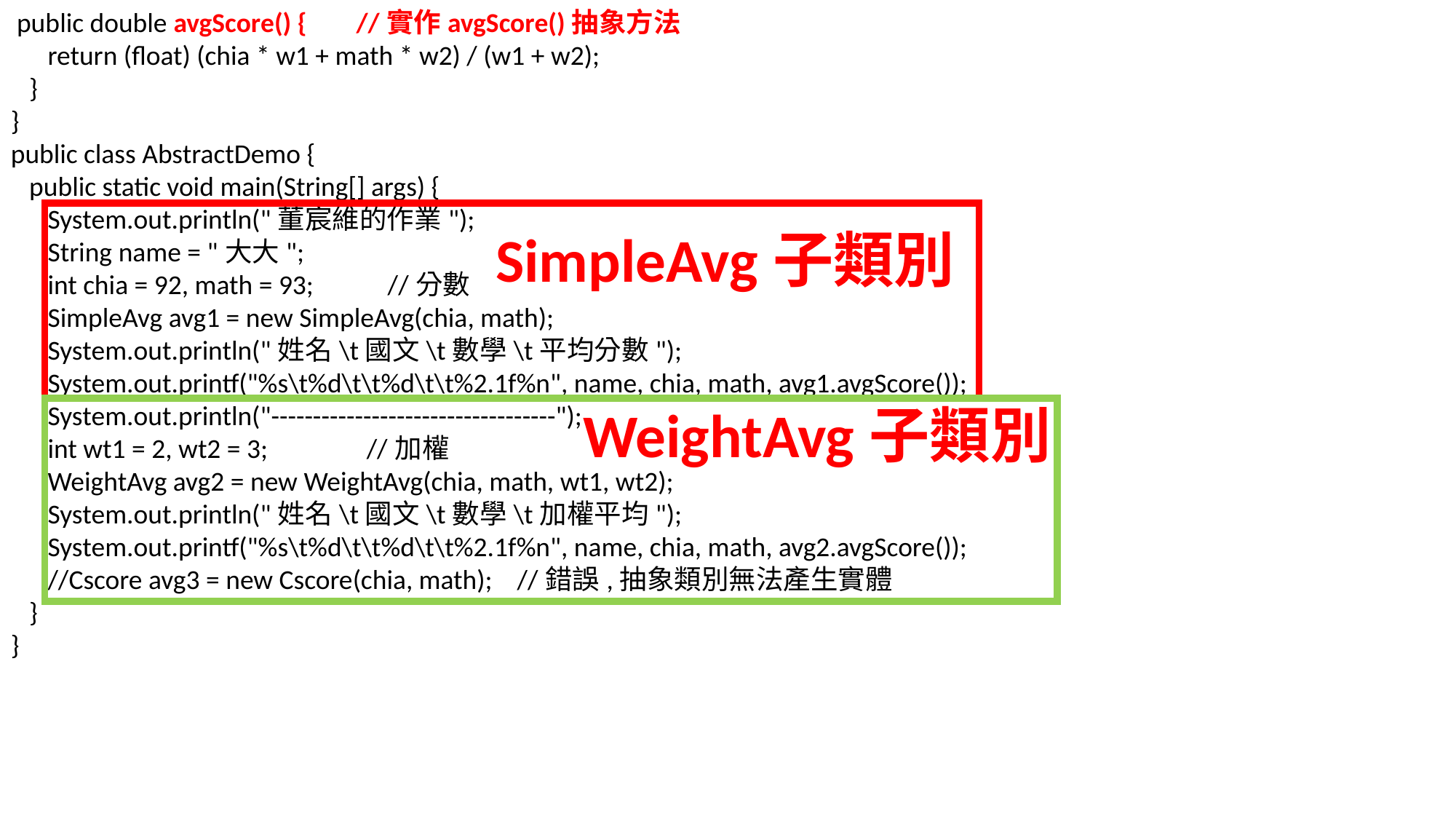

public double avgScore() {        //實作avgScore()抽象方法
      return (float) (chia * w1 + math * w2) / (w1 + w2);
   }
}
public class AbstractDemo {
   public static void main(String[] args) {
      System.out.println("董宸維的作業");
      String name = "大大";
      int chia = 92, math = 93;            //分數
      SimpleAvg avg1 = new SimpleAvg(chia, math);
      System.out.println("姓名\t國文\t數學\t平均分數");
      System.out.printf("%s\t%d\t\t%d\t\t%2.1f%n", name, chia, math, avg1.avgScore());
      System.out.println("----------------------------------");
      int wt1 = 2, wt2 = 3;                //加權
      WeightAvg avg2 = new WeightAvg(chia, math, wt1, wt2);
      System.out.println("姓名\t國文\t數學\t加權平均");
      System.out.printf("%s\t%d\t\t%d\t\t%2.1f%n", name, chia, math, avg2.avgScore());
      //Cscore avg3 = new Cscore(chia, math);    //錯誤,抽象類別無法產生實體
   }
}

SimpleAvg子類別
WeightAvg子類別